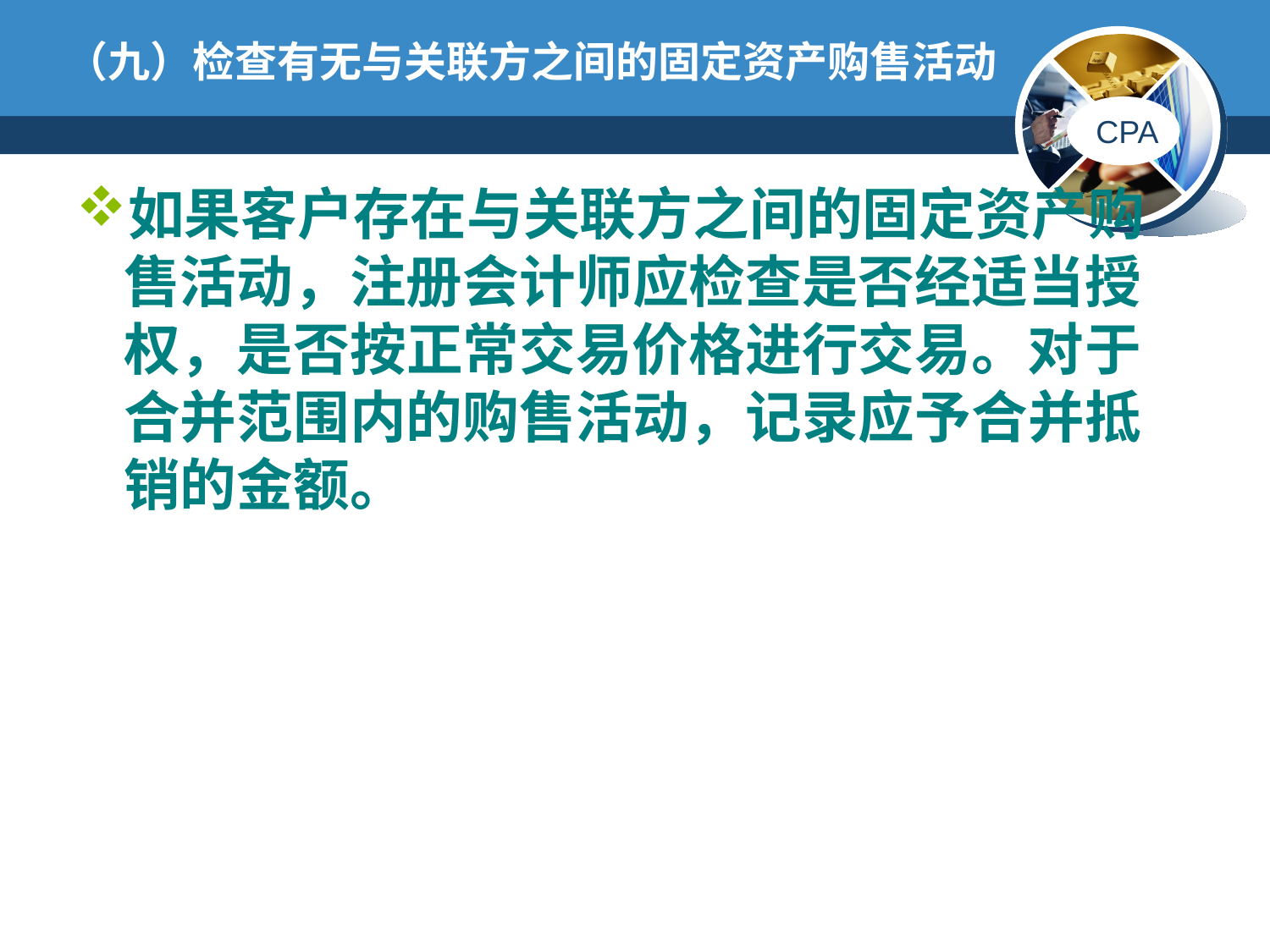

# （九）检查有无与关联方之间的固定资产购售活动
如果客户存在与关联方之间的固定资产购售活动，注册会计师应检查是否经适当授权，是否按正常交易价格进行交易。对于合并范围内的购售活动，记录应予合并抵销的金额。